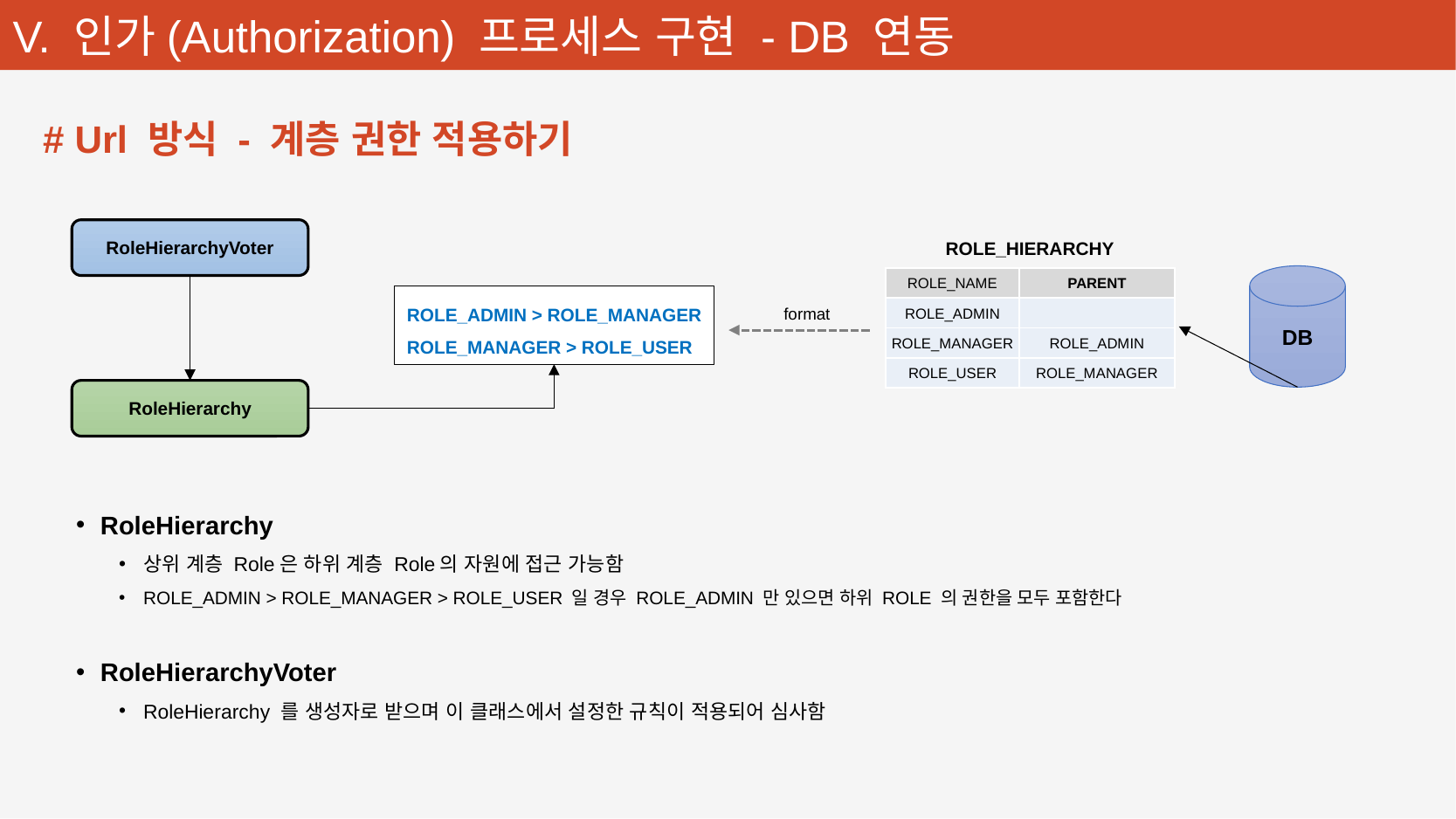

# Url 방식 - 계층 권한 적용하기
RoleHierarchyVoter
ROLE_HIERARCHY
DB
| ROLE\_NAME | PARENT |
| --- | --- |
| ROLE\_ADMIN |  |
| ROLE\_MANAGER | ROLE\_ADMIN |
| ROLE\_USER | ROLE\_MANAGER |
ROLE_ADMIN > ROLE_MANAGER
ROLE_MANAGER > ROLE_USER
format
RoleHierarchy
RoleHierarchy
상위 계층 Role은 하위 계층 Role의 자원에 접근 가능함
ROLE_ADMIN > ROLE_MANAGER > ROLE_USER 일 경우 ROLE_ADMIN 만 있으면 하위 ROLE 의 권한을 모두 포함한다

RoleHierarchyVoter
RoleHierarchy 를 생성자로 받으며 이 클래스에서 설정한 규칙이 적용되어 심사함